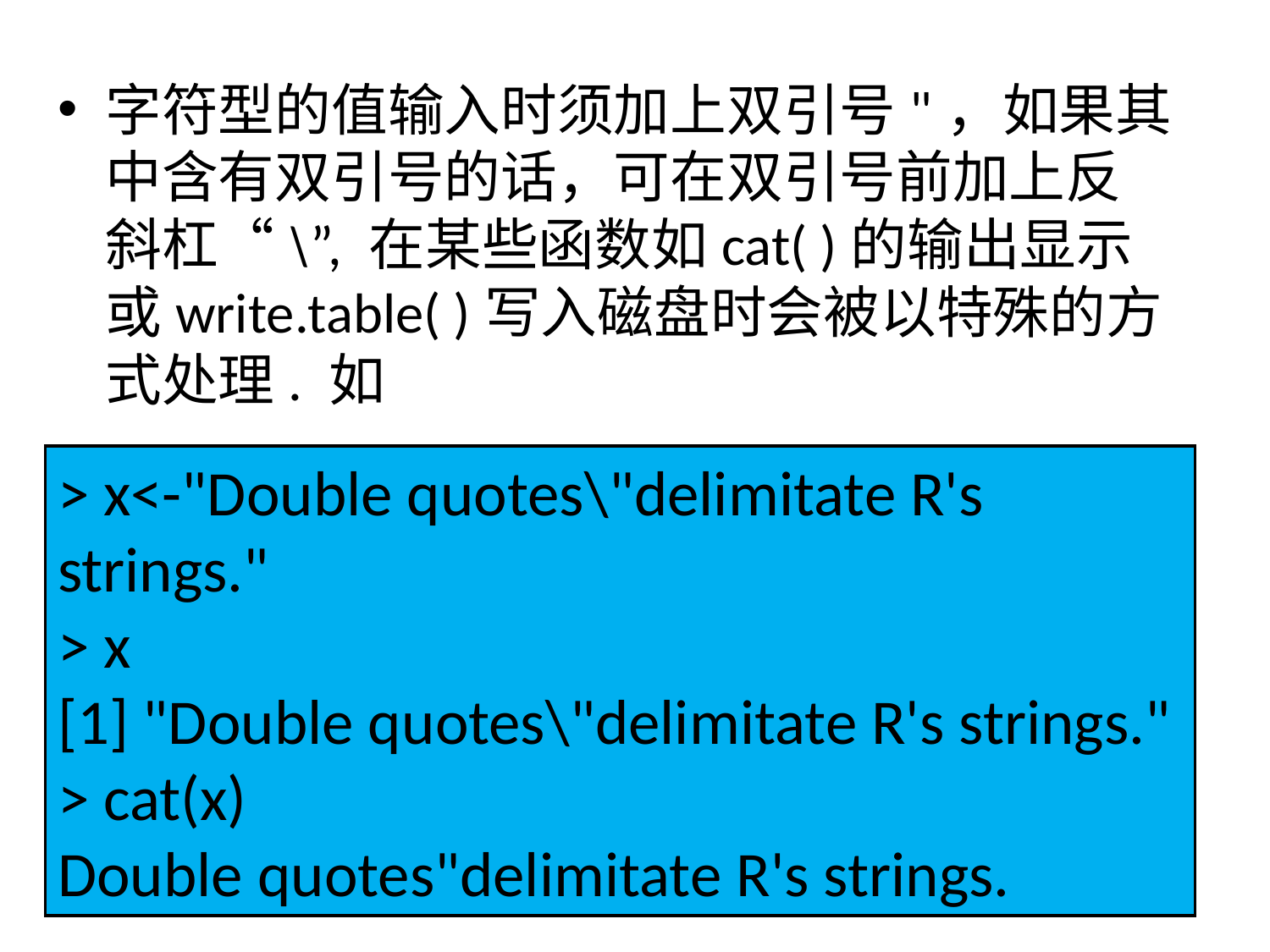

字符型的值输入时须加上双引号"，如果其中含有双引号的话，可在双引号前加上反斜杠“\”, 在某些函数如cat( )的输出显示或write.table( )写入磁盘时会被以特殊的方式处理. 如

> x<-"Double quotes\"delimitate R's strings."
> x
[1] "Double quotes\"delimitate R's strings."
> cat(x)
Double quotes"delimitate R's strings.